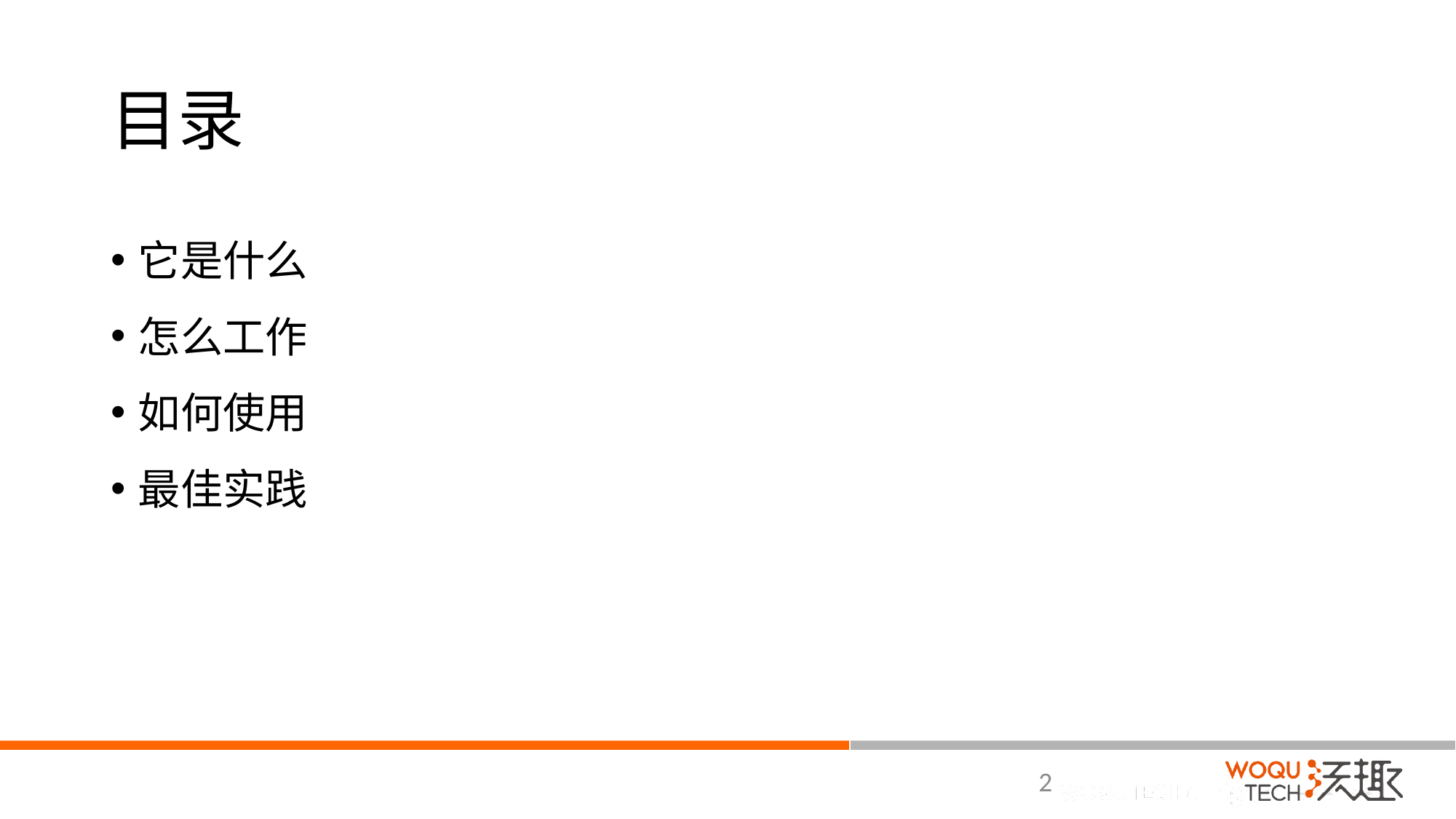

# 目录
它是什么
怎么工作
如何使用
最佳实践
2